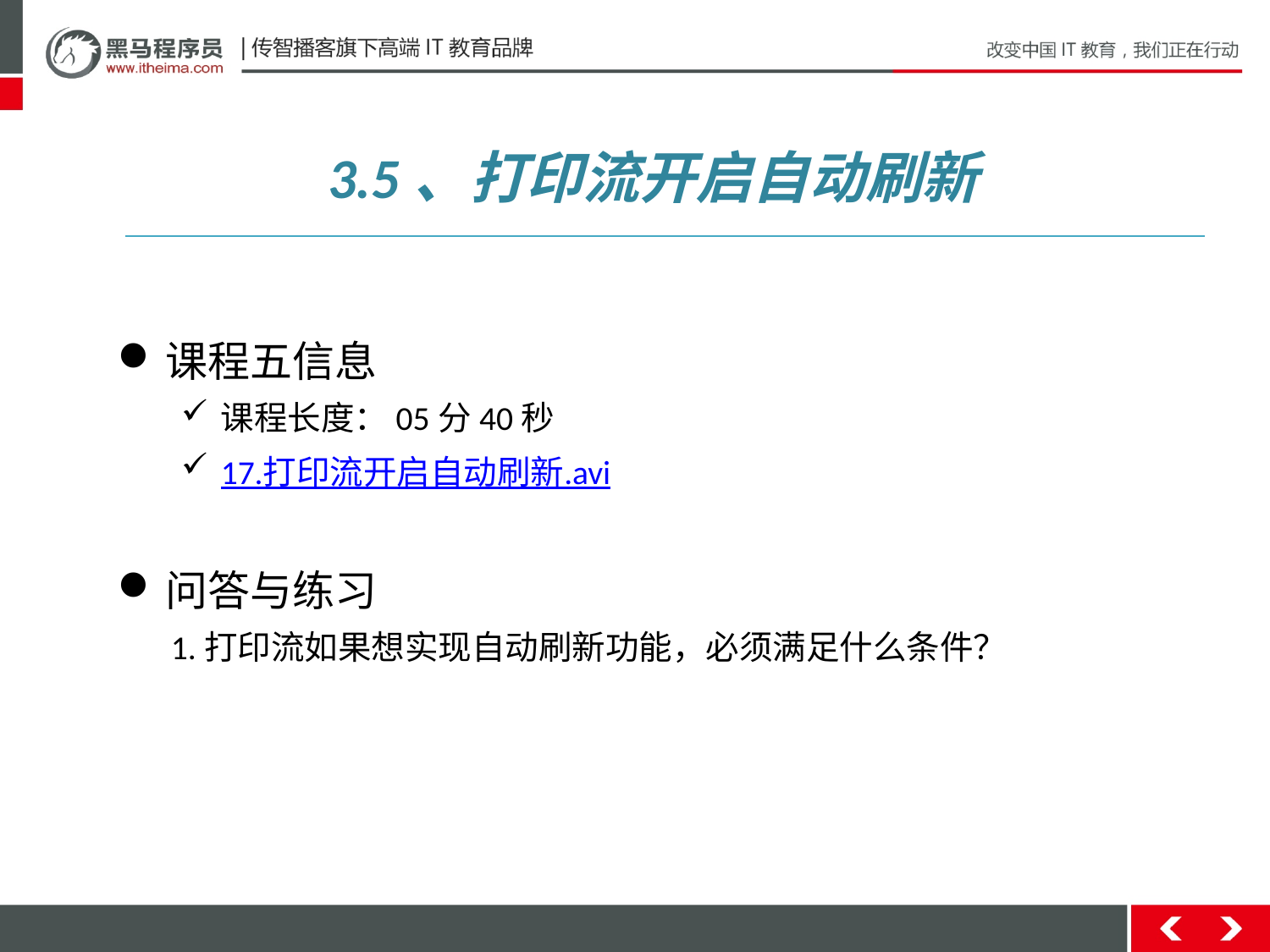

3.5、打印流开启自动刷新

课程五信息
课程长度：05分40秒
17.打印流开启自动刷新.avi

问答与练习
       1.打印流如果想实现自动刷新功能，必须满足什么条件？